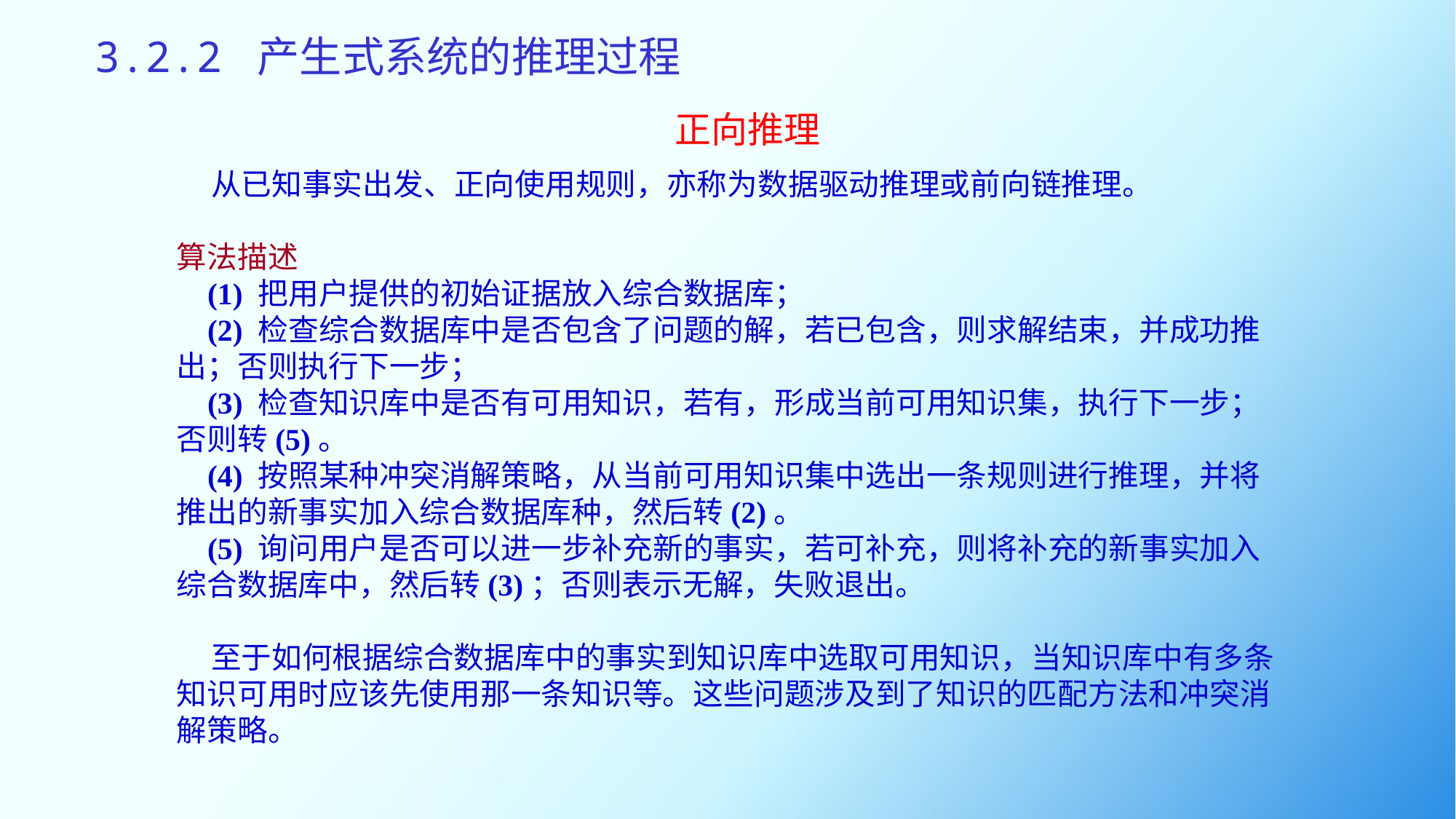

# 3.2.2 产生式系统的推理过程
正向推理
    从已知事实出发、正向使用规则，亦称为数据驱动推理或前向链推理。

算法描述
    (1) 把用户提供的初始证据放入综合数据库；
    (2) 检查综合数据库中是否包含了问题的解，若已包含，则求解结束，并成功推出；否则执行下一步；
    (3) 检查知识库中是否有可用知识，若有，形成当前可用知识集，执行下一步；否则转(5)。
    (4) 按照某种冲突消解策略，从当前可用知识集中选出一条规则进行推理，并将推出的新事实加入综合数据库种，然后转(2)。
    (5) 询问用户是否可以进一步补充新的事实，若可补充，则将补充的新事实加入综合数据库中，然后转(3)；否则表示无解，失败退出。

    至于如何根据综合数据库中的事实到知识库中选取可用知识，当知识库中有多条知识可用时应该先使用那一条知识等。这些问题涉及到了知识的匹配方法和冲突消解策略。
17